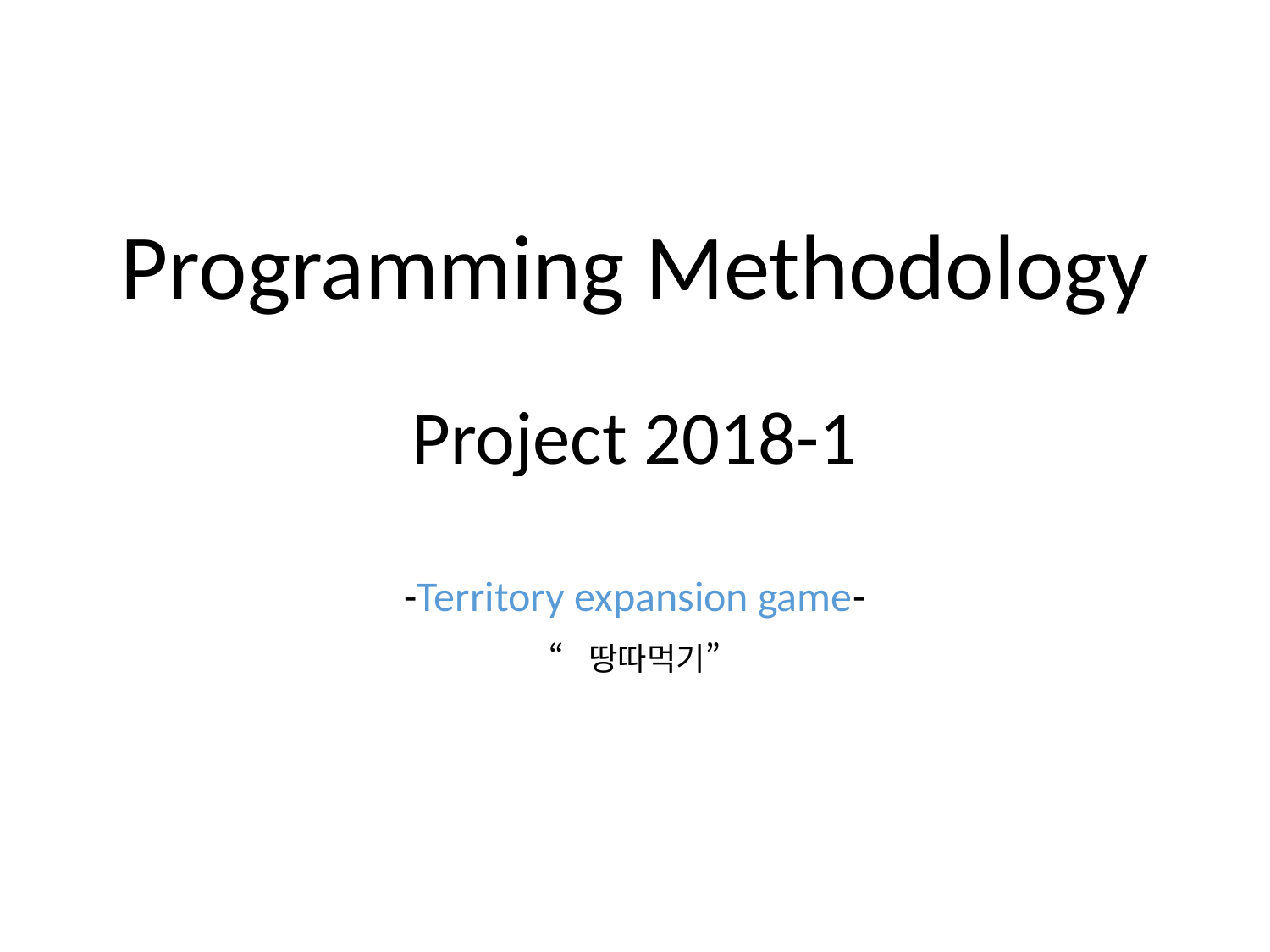

# Programming Methodology Project 2018-1

-Territory expansion game-
“땅따먹기”